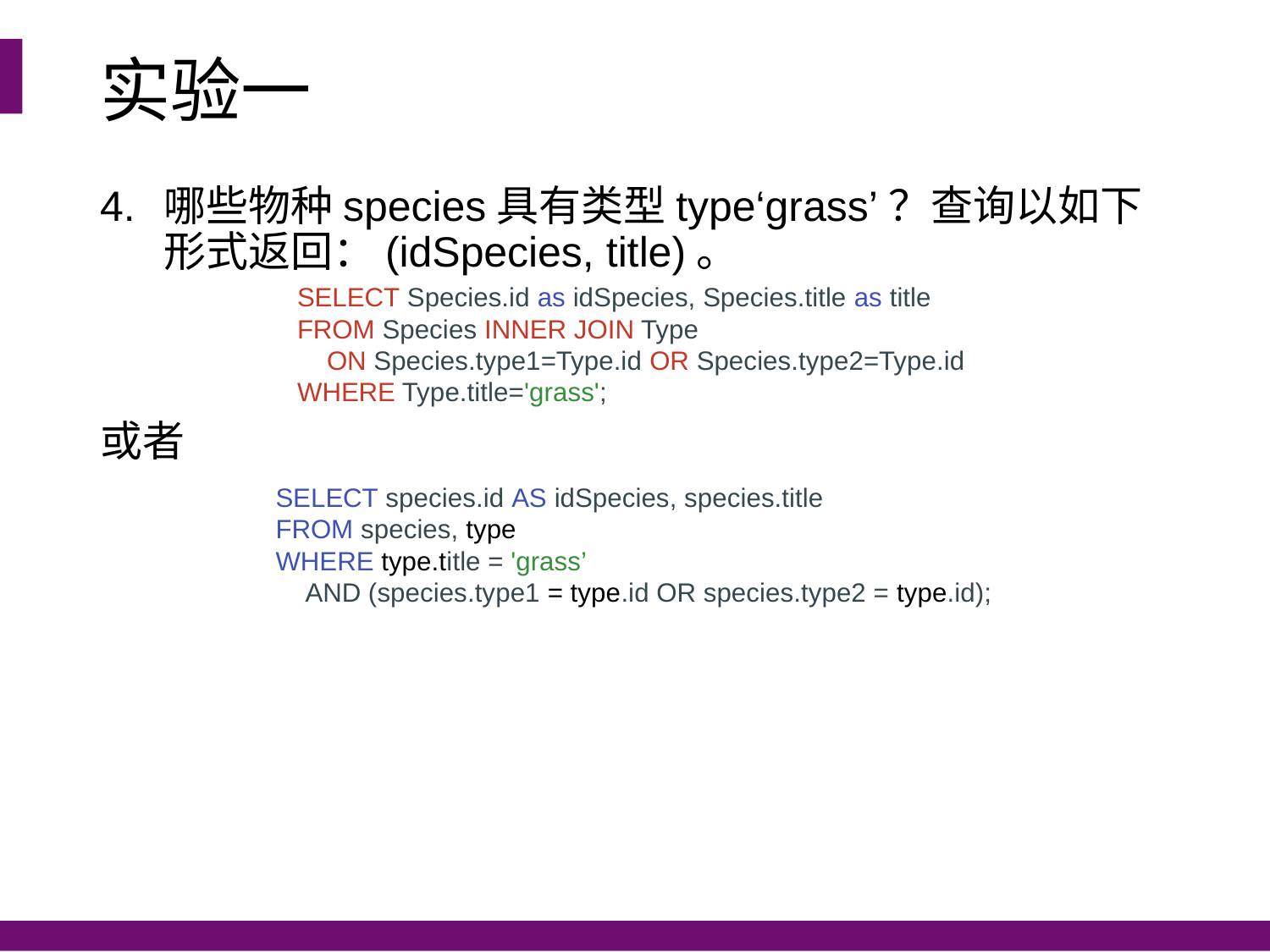

# 实验一
哪些物种species具有类型type‘grass’？查询以如下形式返回：(idSpecies, title)。

或者
SELECT Species.id as idSpecies, Species.title as title
FROM Species INNER JOIN Type
    ON Species.type1=Type.id OR Species.type2=Type.id
WHERE Type.title='grass';
SELECT species.id AS idSpecies, species.title
FROM species, type
WHERE type.title = 'grass’
    AND (species.type1 = type.id OR species.type2 = type.id);
30